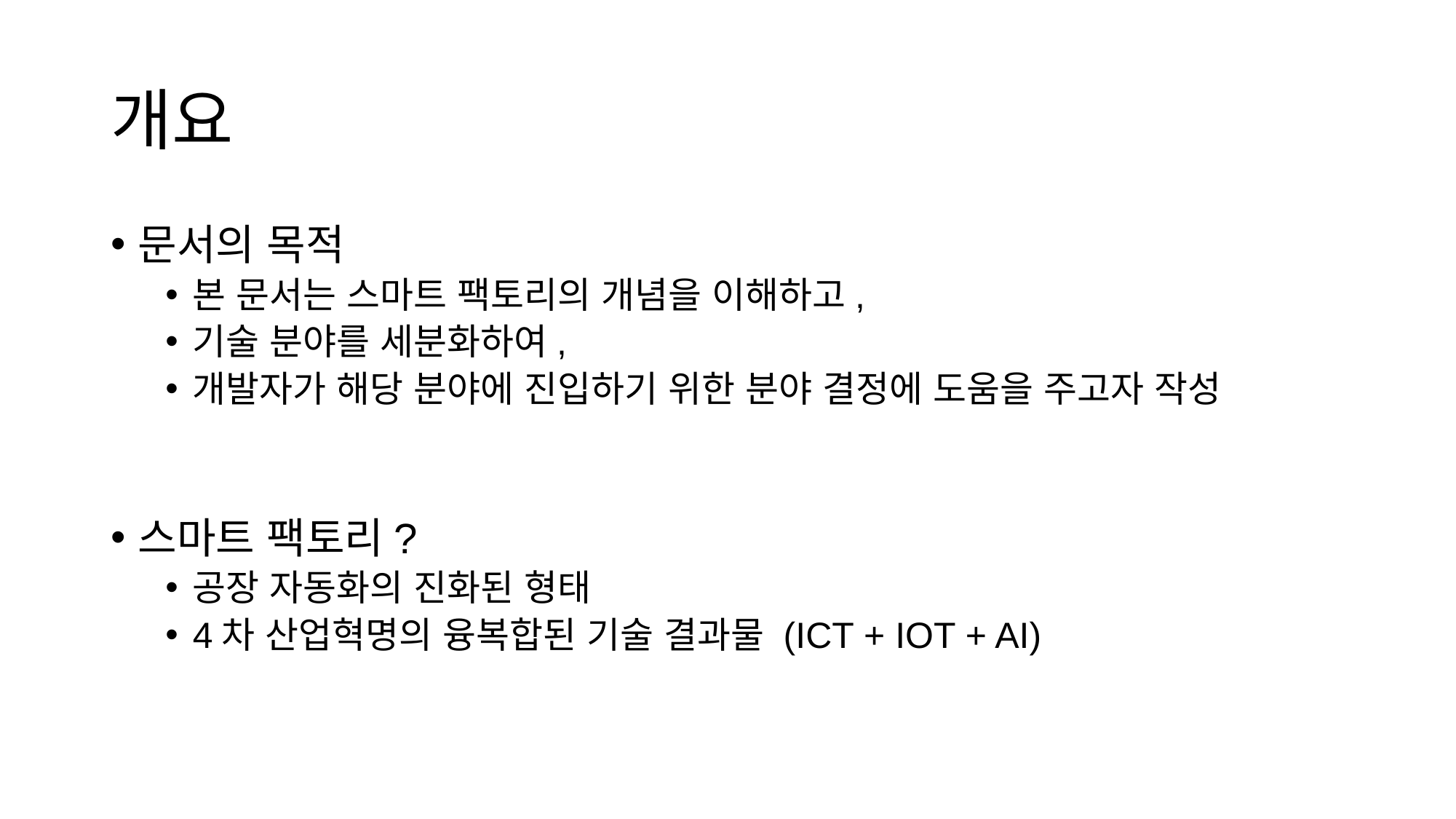

# 개요
문서의 목적
본 문서는 스마트 팩토리의 개념을 이해하고,
기술 분야를 세분화하여,
개발자가 해당 분야에 진입하기 위한 분야 결정에 도움을 주고자 작성

스마트 팩토리?
공장 자동화의 진화된 형태
4차 산업혁명의 융복합된 기술 결과물 (ICT + IOT + AI)